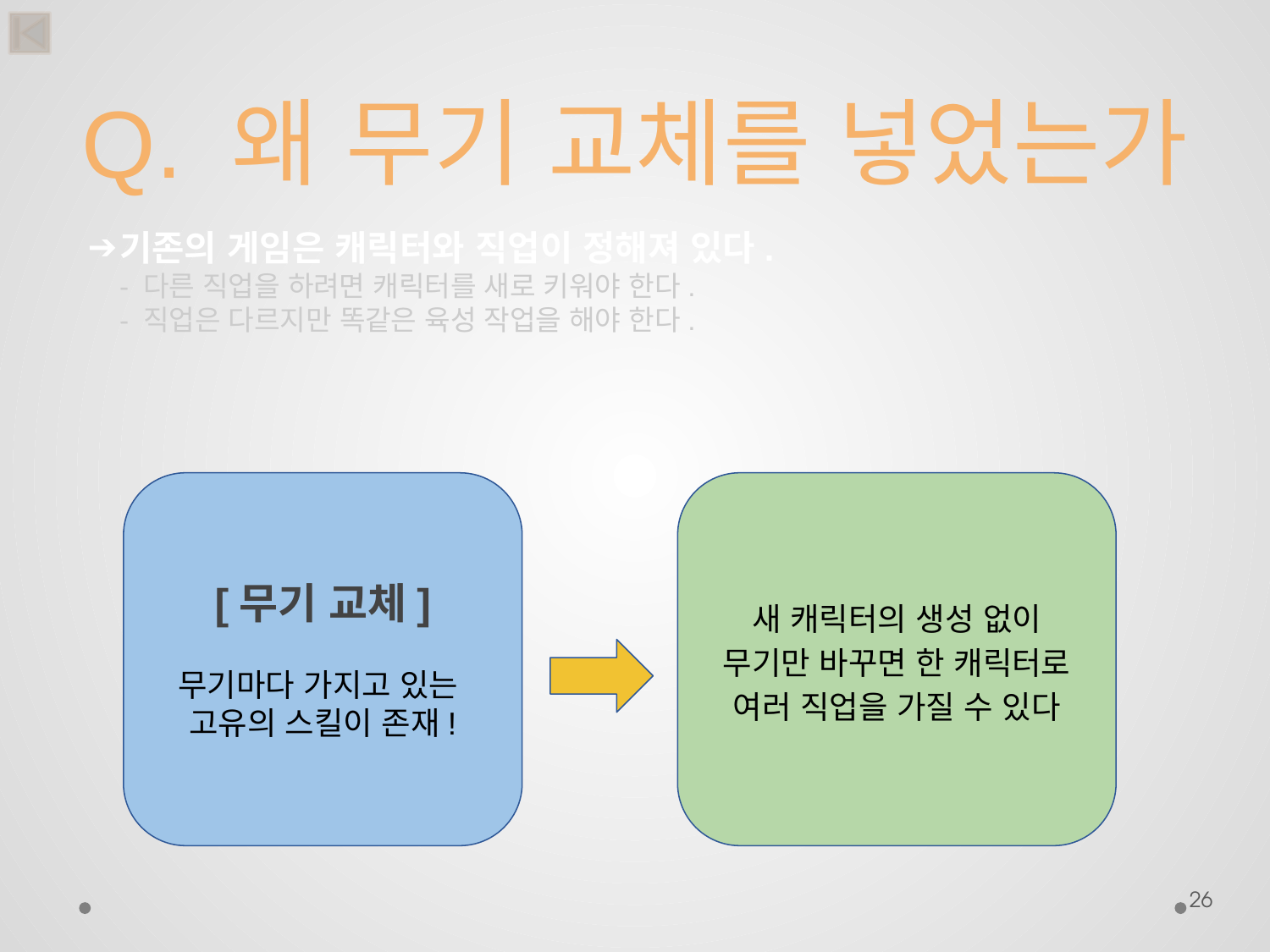

# Q. 왜 무기 교체를 넣었는가
기존의 게임은 캐릭터와 직업이 정해져 있다.
- 다른 직업을 하려면 캐릭터를 새로 키워야 한다.
- 직업은 다르지만 똑같은 육성 작업을 해야 한다.

[무기 교체]

무기마다 가지고 있는
고유의 스킬이 존재!
새 캐릭터의 생성 없이 무기만 바꾸면 한 캐릭터로 여러 직업을 가질 수 있다

26